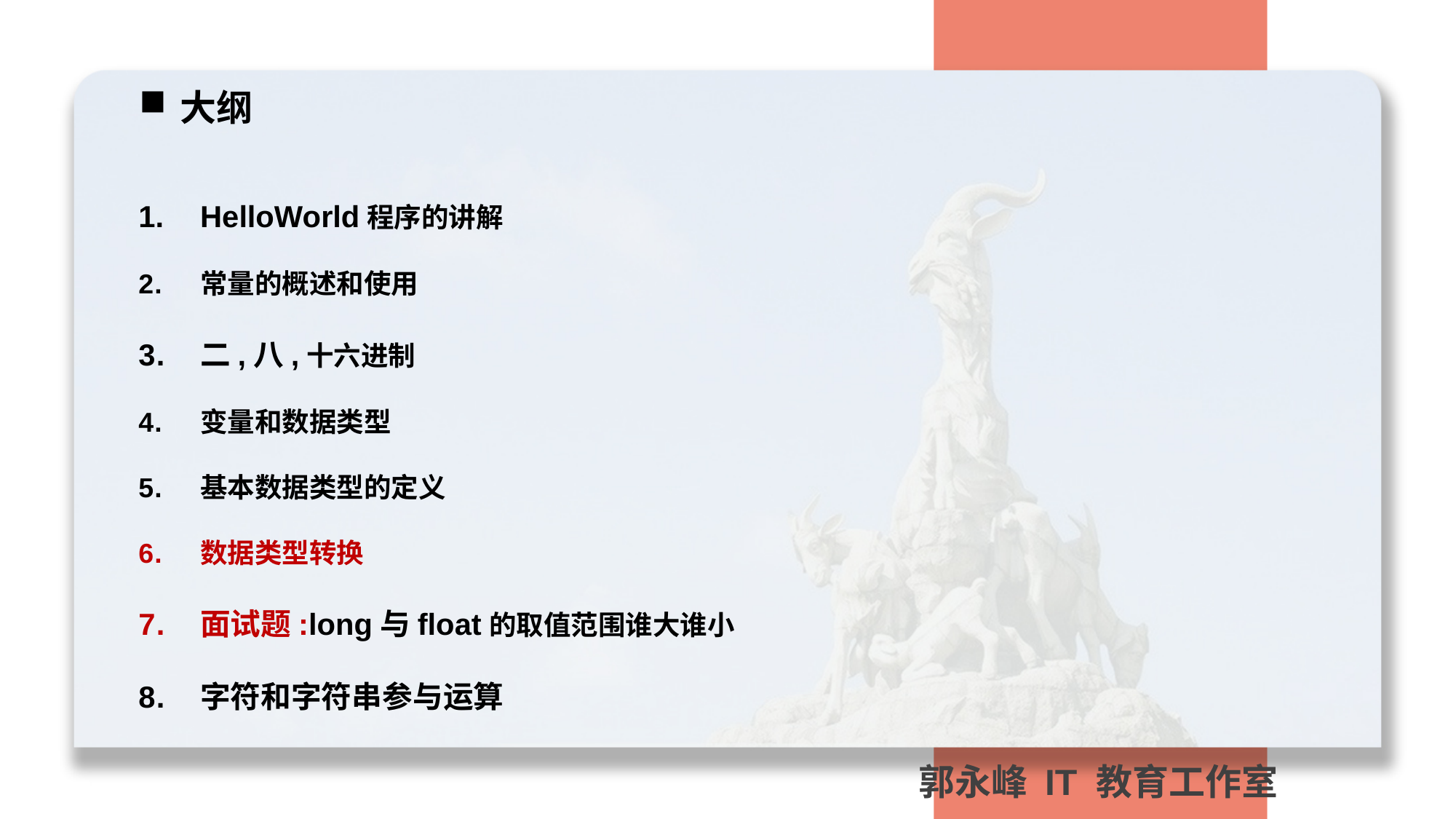

大纲
HelloWorld程序的讲解
常量的概述和使用
二,八,十六进制
变量和数据类型
基本数据类型的定义
数据类型转换
面试题:long与float的取值范围谁大谁小
字符和字符串参与运算